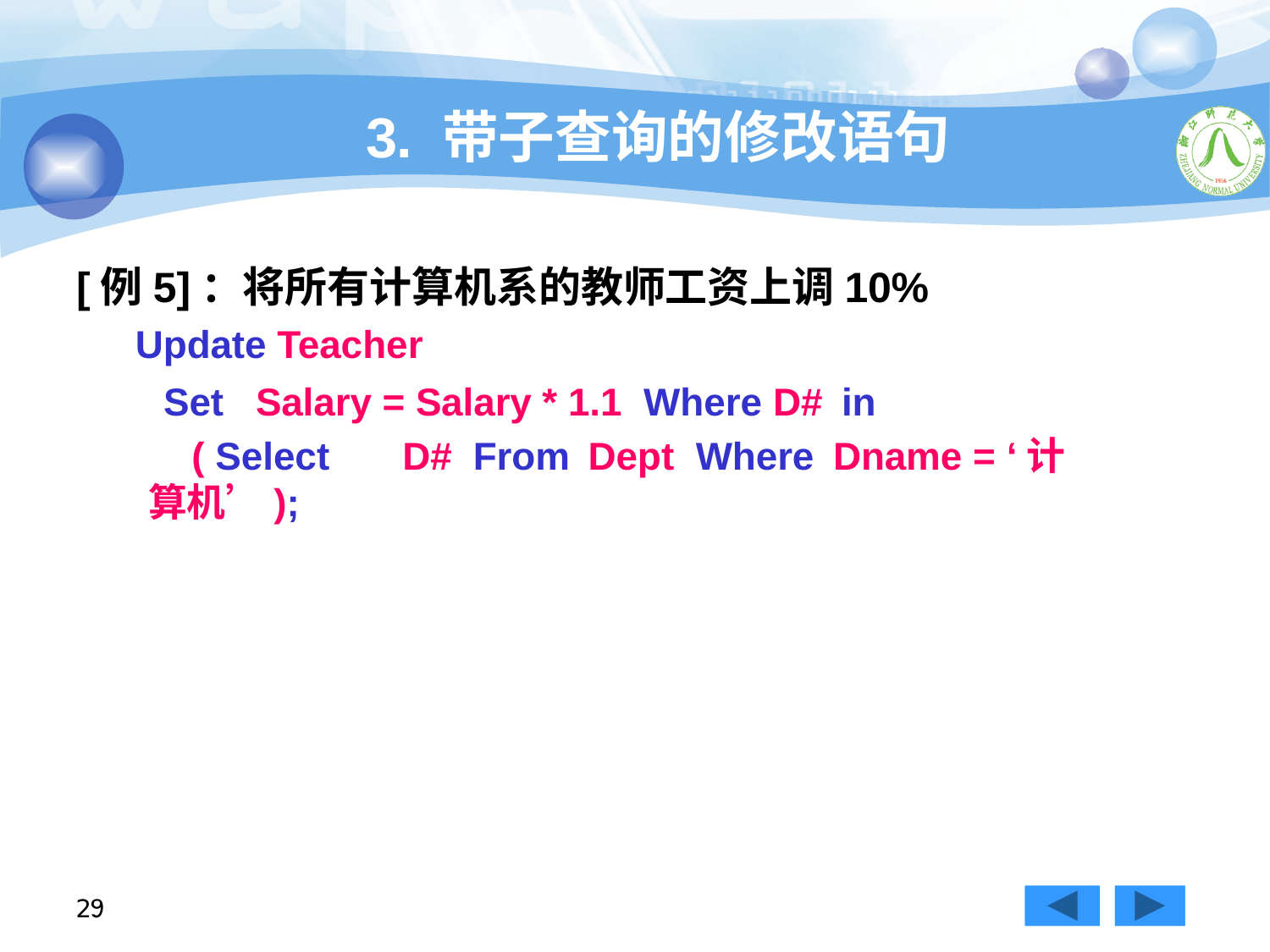

3. 带子查询的修改语句
[例5]：将所有计算机系的教师工资上调10%
    Update Teacher
        Set   Salary = Salary * 1.1  Where D# in
    ( Select	D#  From Dept  Where Dname = ‘计算机’);

29